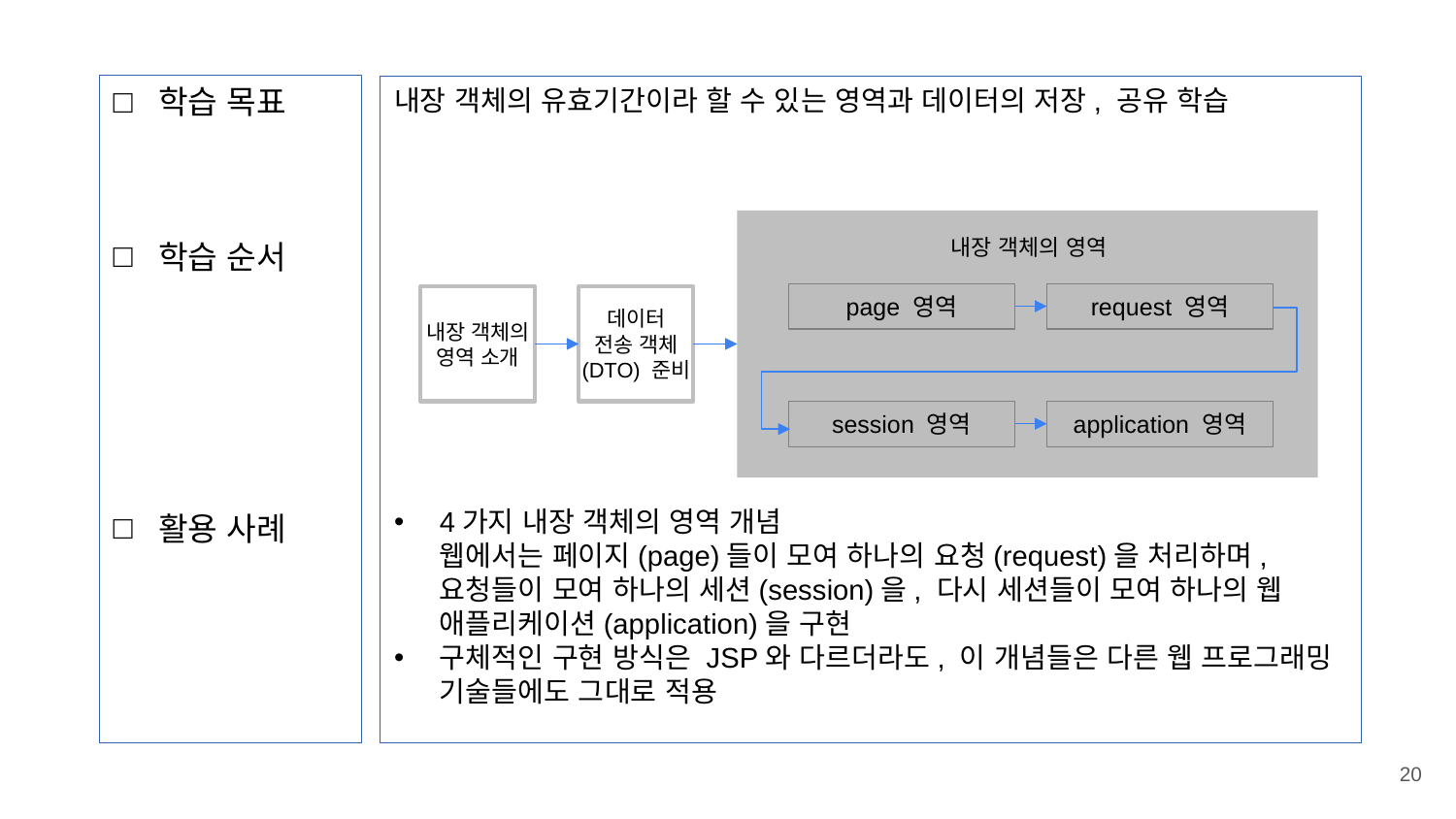

학습 목표

학습 순서

활용 사례
내장 객체의 유효기간이라 할 수 있는 영역과 데이터의 저장, 공유 학습

4가지 내장 객체의 영역 개념
웹에서는 페이지(page)들이 모여 하나의 요청(request)을 처리하며, 요청들이 모여 하나의 세션(session)을, 다시 세션들이 모여 하나의 웹 애플리케이션(application)을 구현
구체적인 구현 방식은 JSP와 다르더라도, 이 개념들은 다른 웹 프로그래밍 기술들에도 그대로 적용
내장 객체의 영역
page 영역
request 영역
내장 객체의
영역 소개
데이터
전송 객체
(DTO) 준비

session 영역
application 영역
20